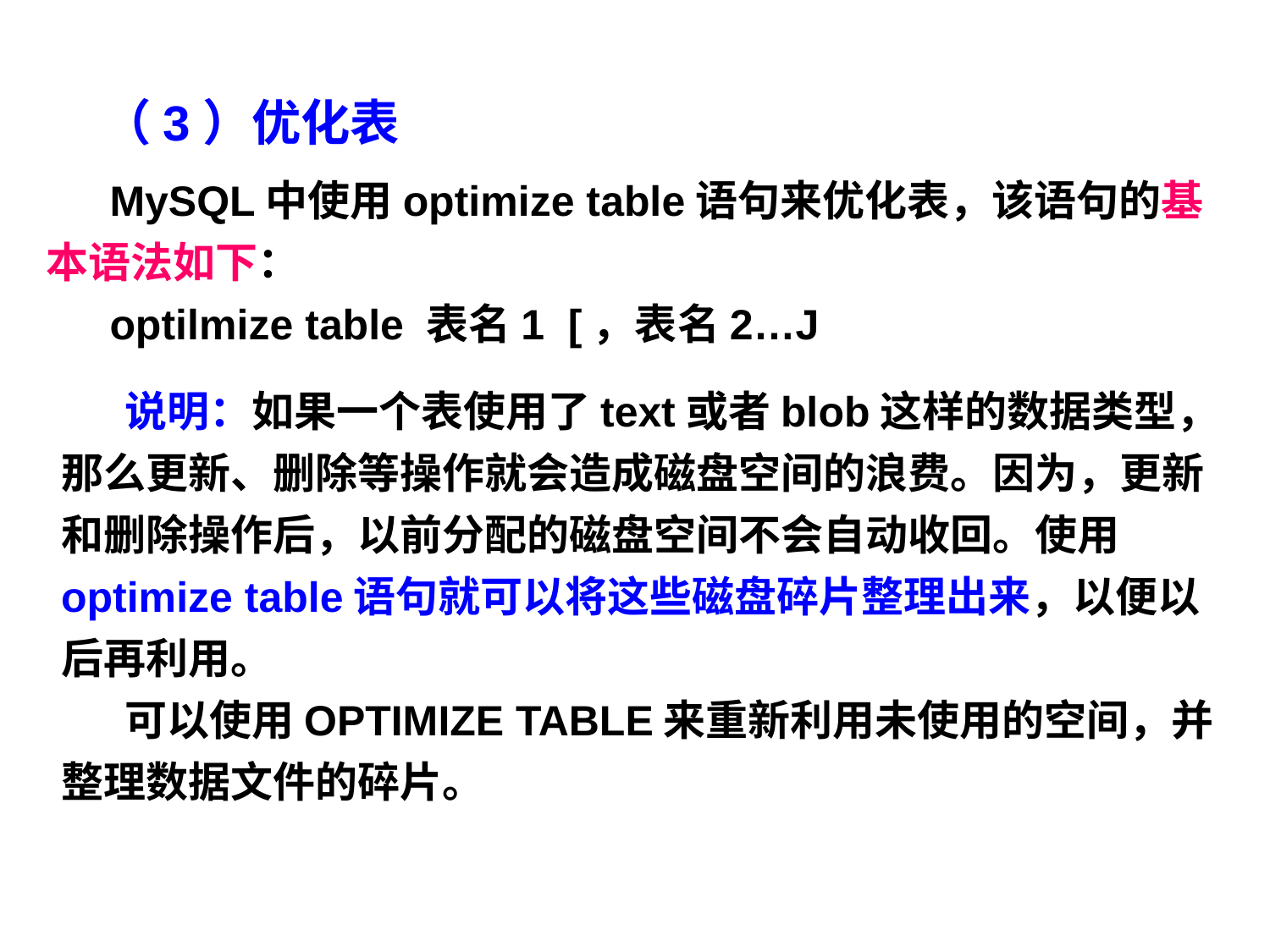

（3）优化表
MySQL中使用optimize table语句来优化表，该语句的基本语法如下：
optilmize table 表名1  [，表名2…J
说明：如果一个表使用了text或者blob这样的数据类型，那么更新、删除等操作就会造成磁盘空间的浪费。因为，更新和删除操作后，以前分配的磁盘空间不会自动收回。使用optimize table语句就可以将这些磁盘碎片整理出来，以便以后再利用。
可以使用OPTIMIZE TABLE来重新利用未使用的空间，并整理数据文件的碎片。